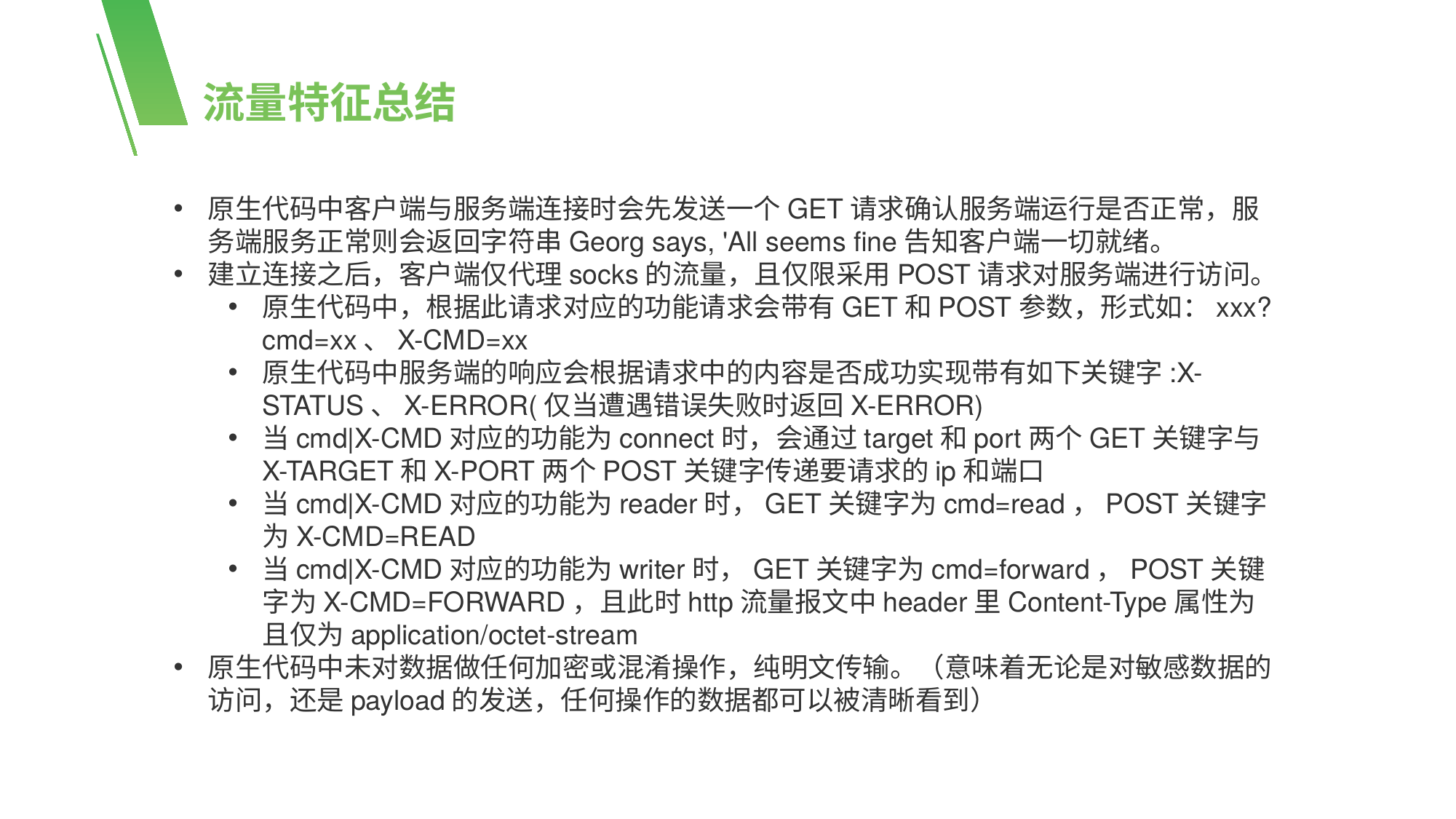

流量特征总结
原生代码中客户端与服务端连接时会先发送一个GET请求确认服务端运行是否正常，服务端服务正常则会返回字符串Georg says, 'All seems fine告知客户端一切就绪。
建立连接之后，客户端仅代理socks的流量，且仅限采用POST请求对服务端进行访问。
原生代码中，根据此请求对应的功能请求会带有GET和POST参数，形式如：xxx?cmd=xx、X-CMD=xx
原生代码中服务端的响应会根据请求中的内容是否成功实现带有如下关键字:X-STATUS、X-ERROR(仅当遭遇错误失败时返回X-ERROR)
当cmd|X-CMD对应的功能为connect时，会通过target和port两个GET关键字与X-TARGET和X-PORT两个POST关键字传递要请求的ip和端口
当cmd|X-CMD对应的功能为reader时，GET关键字为cmd=read，POST关键字为X-CMD=READ
当cmd|X-CMD对应的功能为writer时，GET关键字为cmd=forward，POST关键字为X-CMD=FORWARD，且此时http流量报文中header里Content-Type属性为且仅为application/octet-stream
原生代码中未对数据做任何加密或混淆操作，纯明文传输。（意味着无论是对敏感数据的访问，还是payload的发送，任何操作的数据都可以被清晰看到）